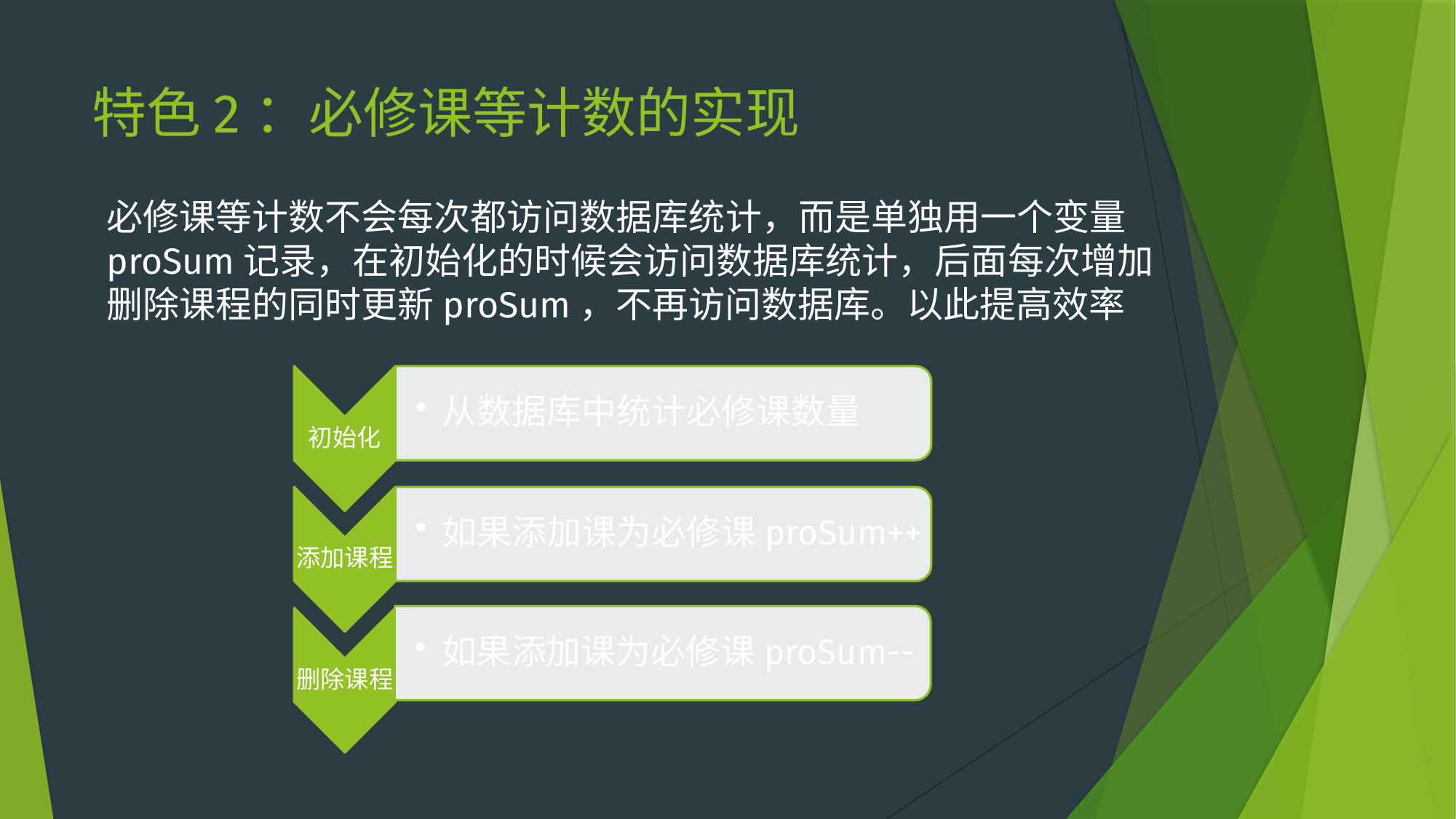

# 特色2：必修课等计数的实现
必修课等计数不会每次都访问数据库统计，而是单独用一个变量proSum记录，在初始化的时候会访问数据库统计，后面每次增加删除课程的同时更新proSum，不再访问数据库。以此提高效率
初始化
从数据库中统计必修课数量
添加课程
如果添加课为必修课proSum++
删除课程
如果添加课为必修课proSum--